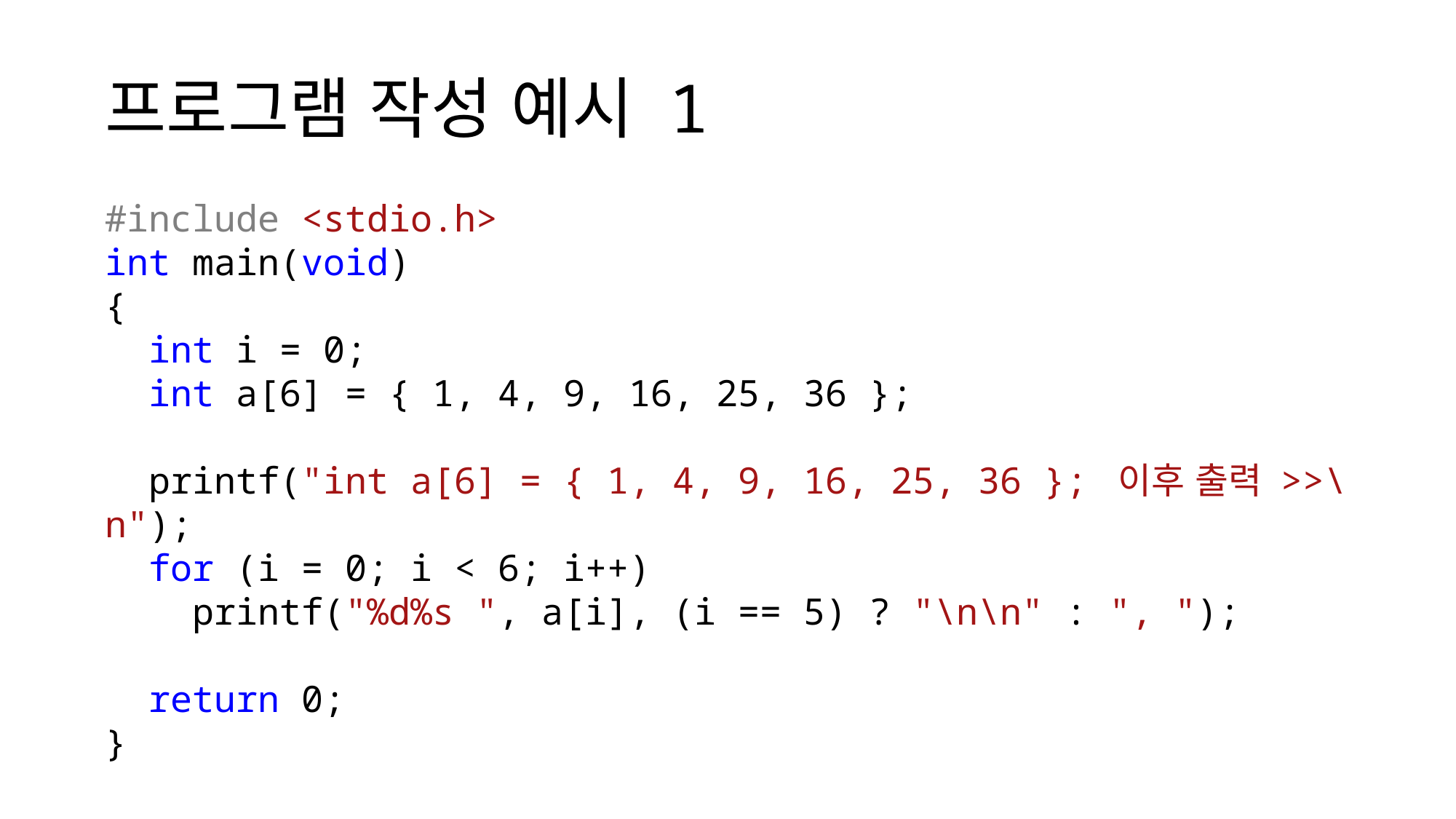

# 프로그램 작성 예시 1
#include <stdio.h>
int main(void)
{
  int i = 0;
  int a[6] = { 1, 4, 9, 16, 25, 36 };

  printf("int a[6] = { 1, 4, 9, 16, 25, 36 }; 이후 출력 >>\n");
  for (i = 0; i < 6; i++)
    printf("%d%s ", a[i], (i == 5) ? "\n\n" : ", ");

  return 0;
}